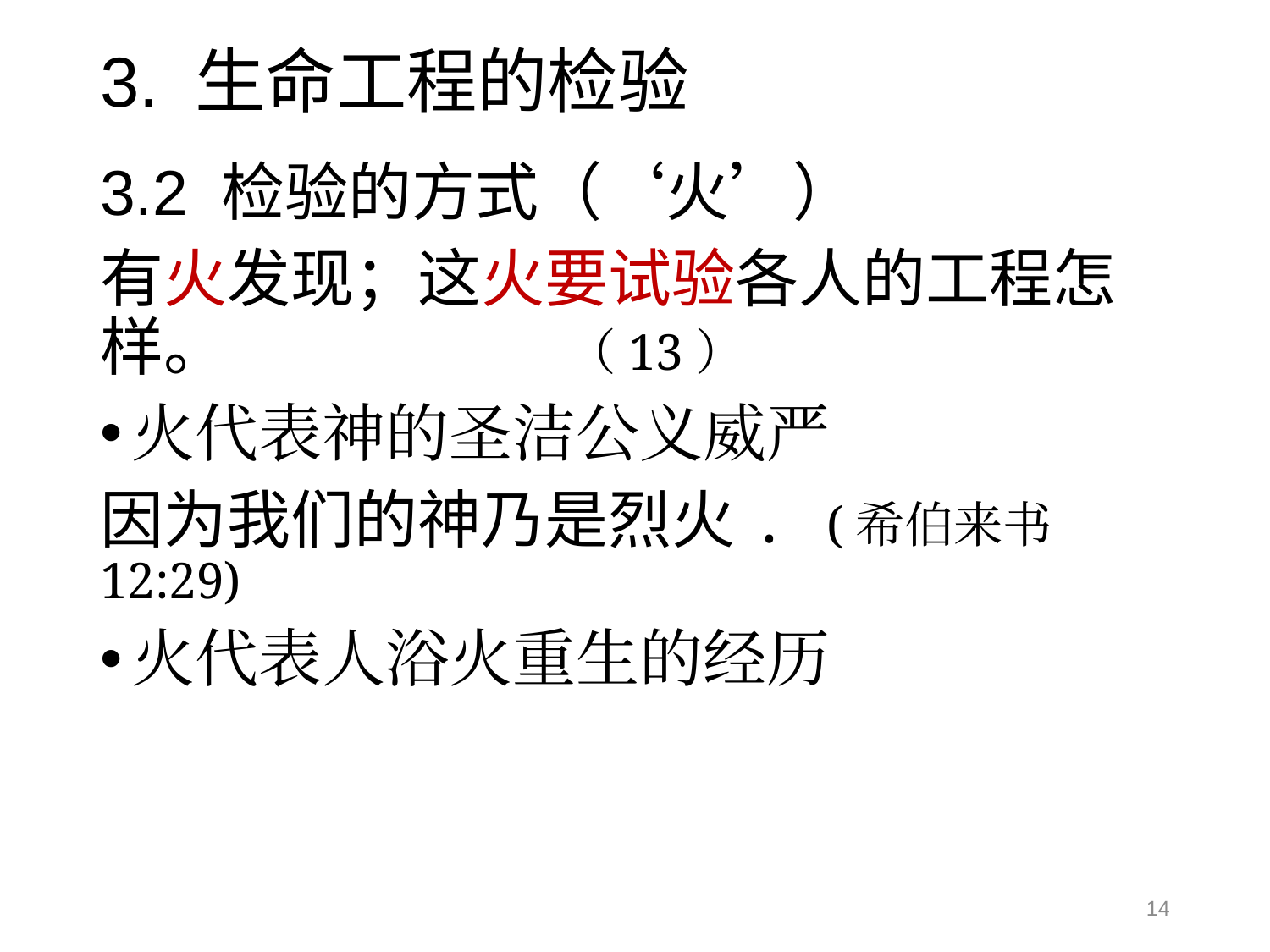

# 3. 生命工程的检验
3.2 检验的方式（‘火’）
有火发现；这火要试验各人的工程怎样。                        （13）
火代表神的圣洁公义威严
因为我们的神乃是烈火. (希伯来书12:29)
火代表人浴火重生的经历
14